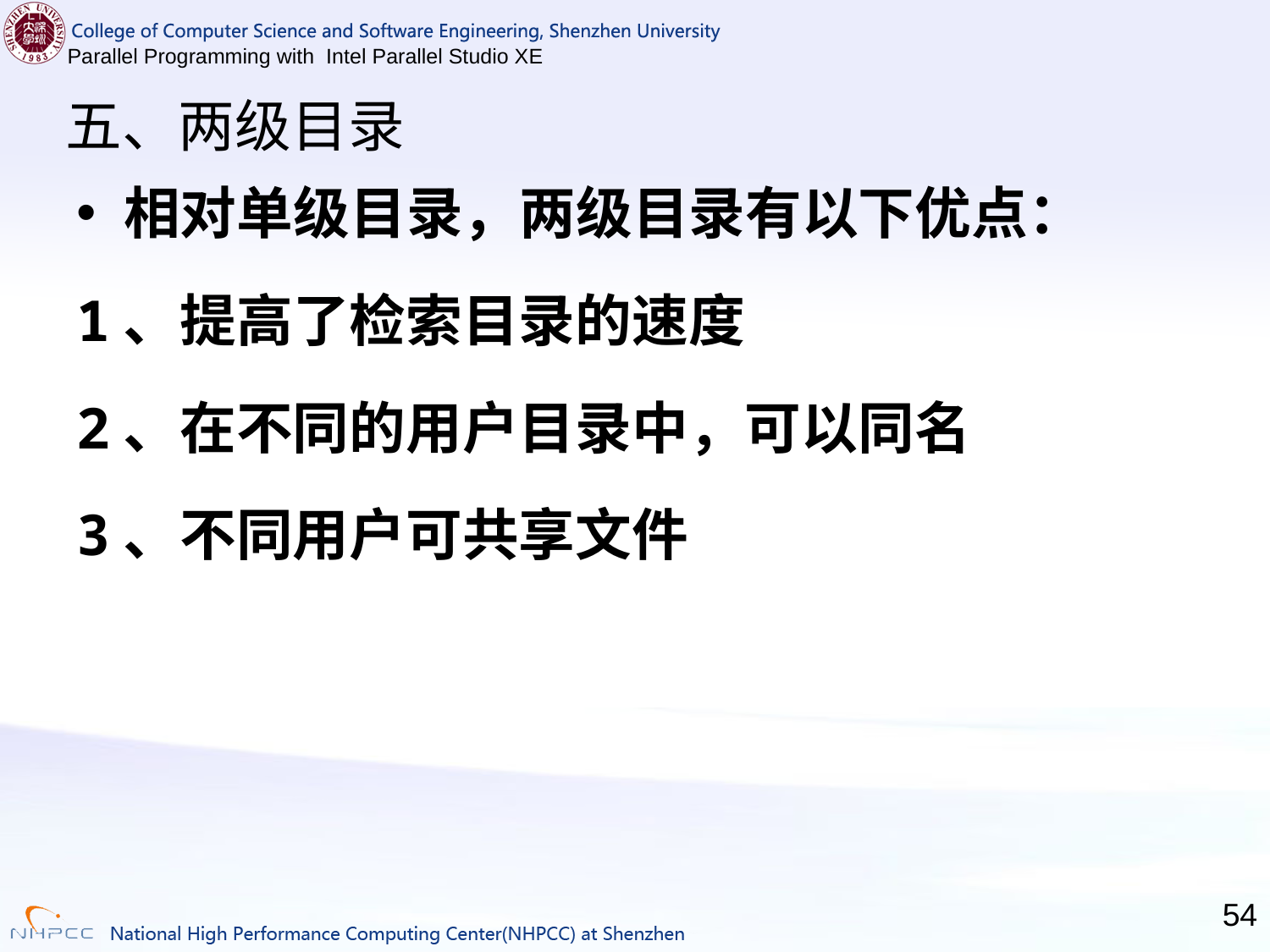

# 五、两级目录
相对单级目录，两级目录有以下优点：
1、提高了检索目录的速度
2、在不同的用户目录中，可以同名
3、不同用户可共享文件
54